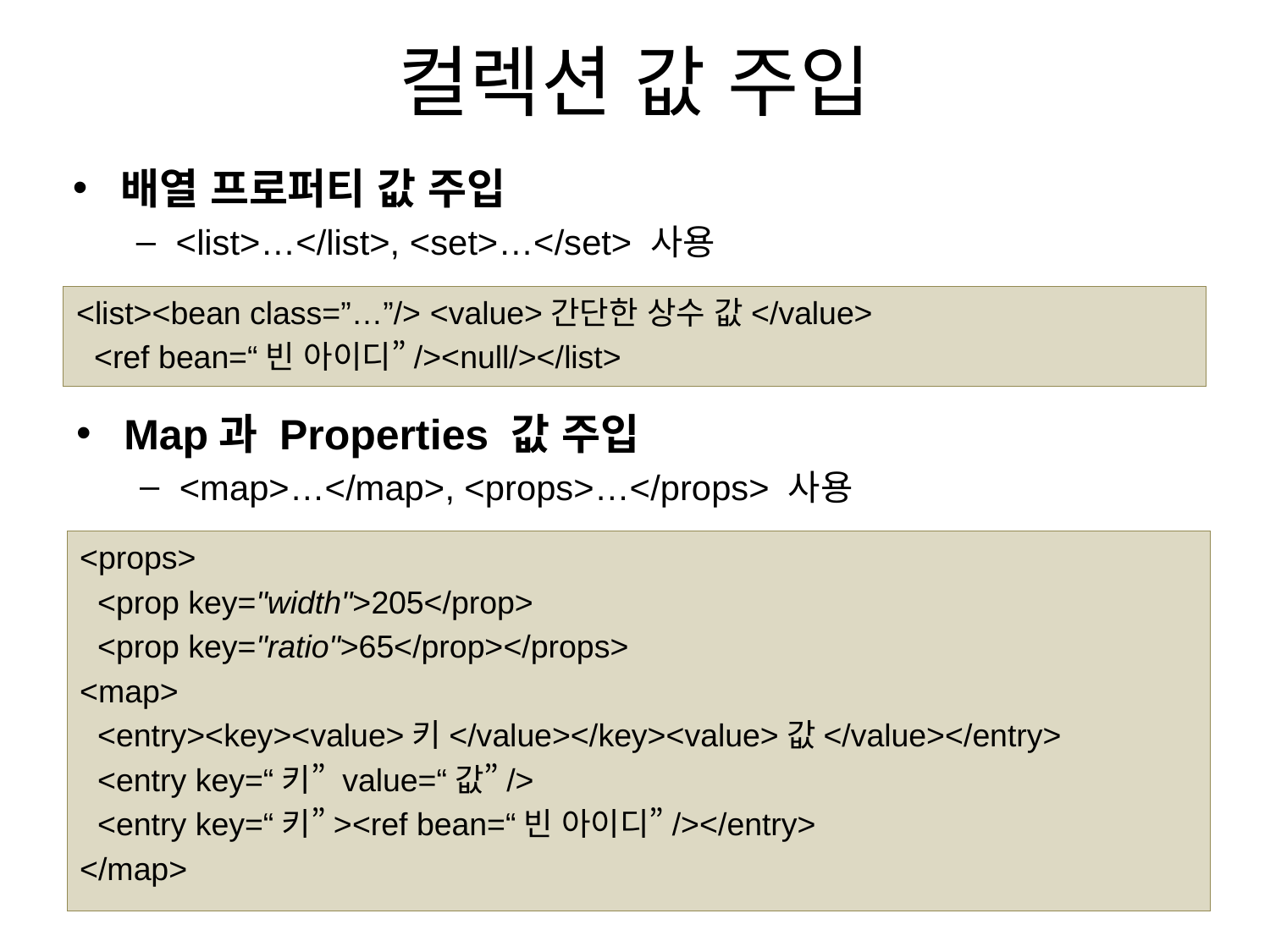

# 컬렉션 값 주입
배열 프로퍼티 값 주입
<list>…</list>, <set>…</set> 사용
<list><bean class=”…”/> <value>간단한 상수 값</value>
  <ref bean=“빈 아이디”/><null/></list>
Map과 Properties 값 주입
<map>…</map>, <props>…</props> 사용
<props>
  <prop key="width">205</prop>
  <prop key="ratio">65</prop></props>
<map>
  <entry><key><value>키</value></key><value>값</value></entry>
  <entry key=“키” value=“값”/>
  <entry key=“키”><ref bean=“빈 아이디”/></entry>
</map>